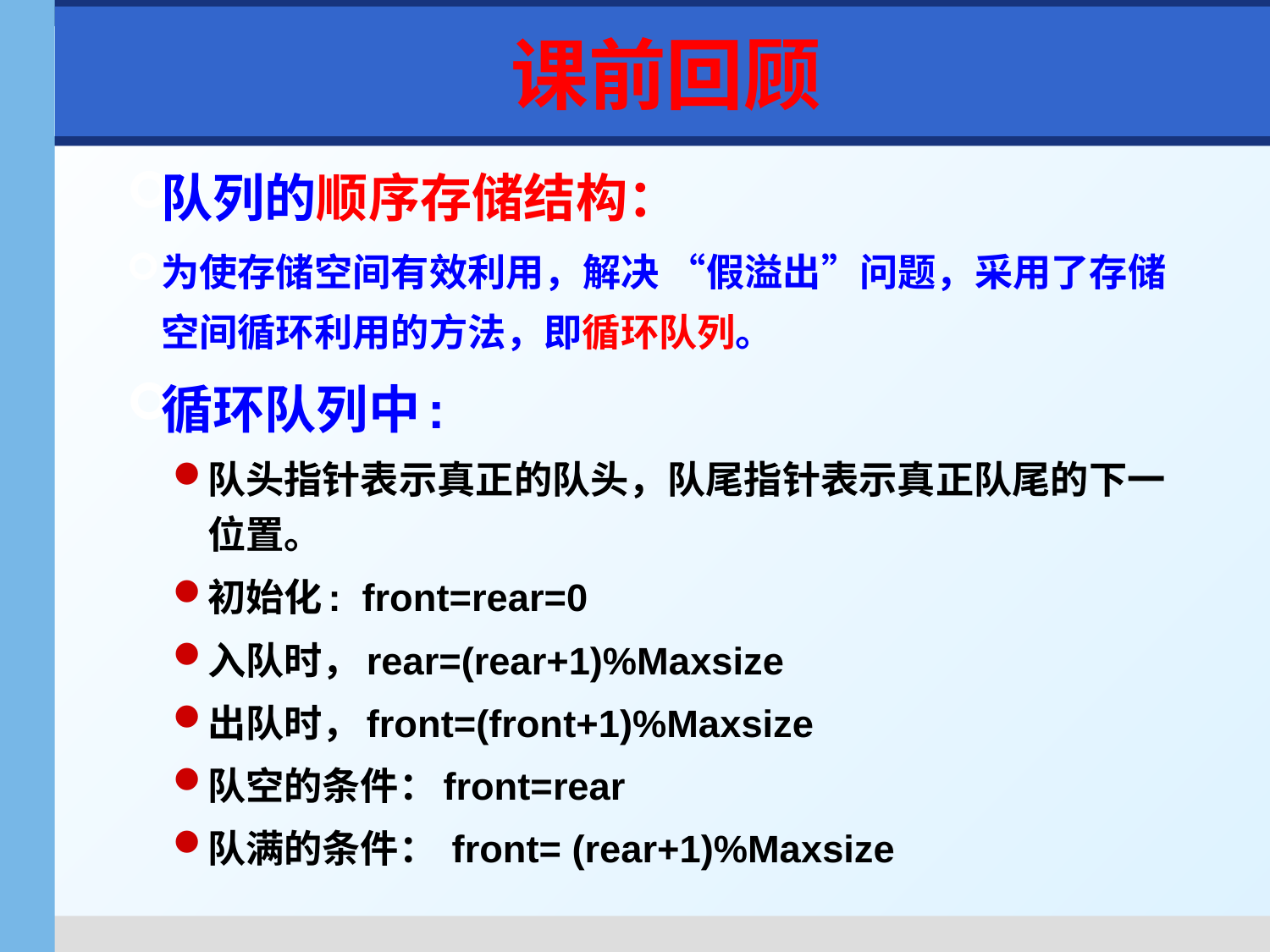

# 课前回顾
队列的顺序存储结构：
为使存储空间有效利用，解决 “假溢出”问题，采用了存储空间循环利用的方法，即循环队列。
循环队列中:
队头指针表示真正的队头，队尾指针表示真正队尾的下一位置。
初始化:  front=rear=0
入队时，rear=(rear+1)%Maxsize
出队时，front=(front+1)%Maxsize
队空的条件：front=rear
队满的条件： front= (rear+1)%Maxsize